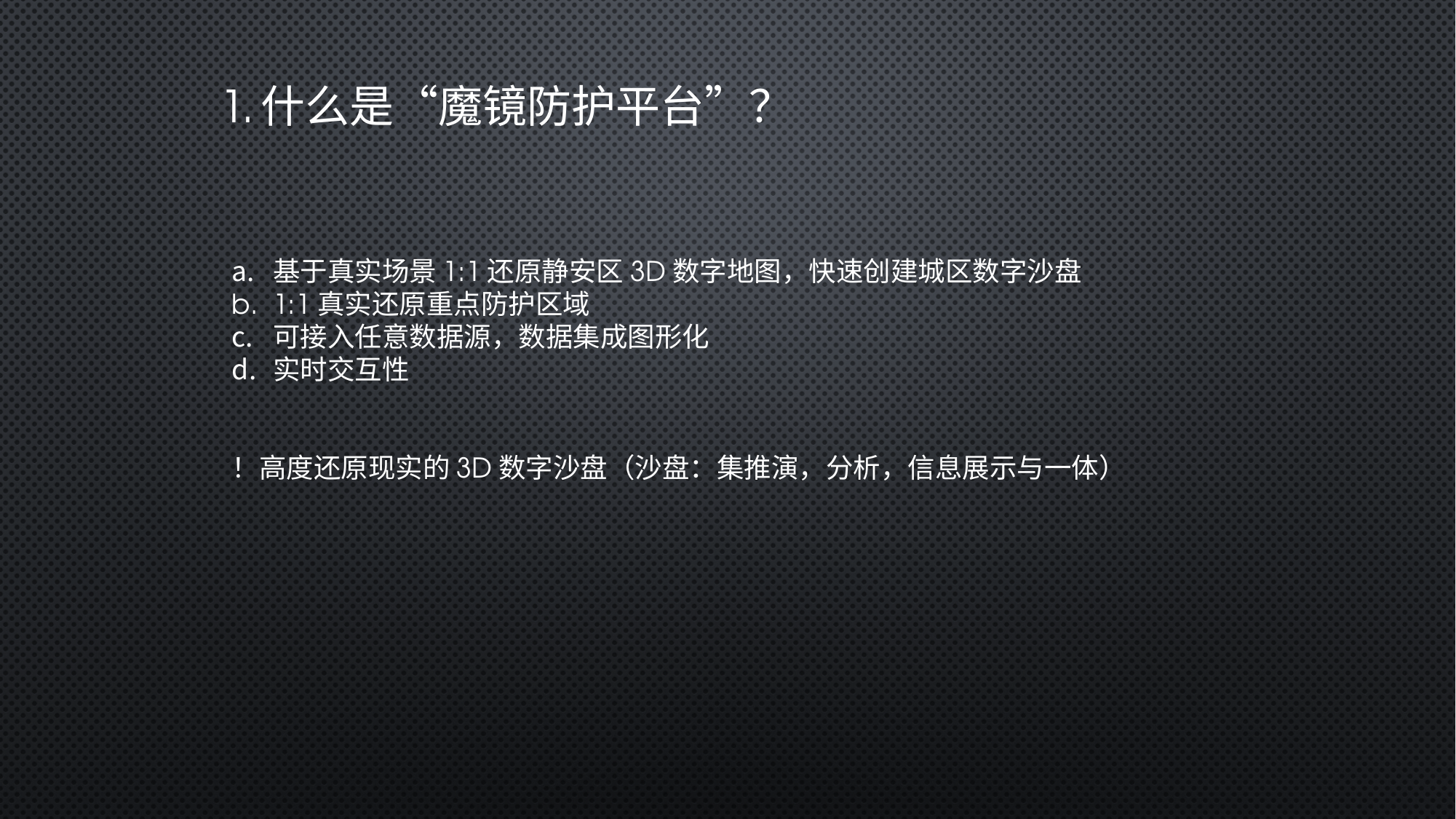

# 1.什么是“魔镜防护平台”？
基于真实场景1:1还原静安区3D数字地图，快速创建城区数字沙盘
1:1真实还原重点防护区域
可接入任意数据源，数据集成图形化
实时交互性

！高度还原现实的3D数字沙盘（沙盘：集推演，分析，信息展示与一体）